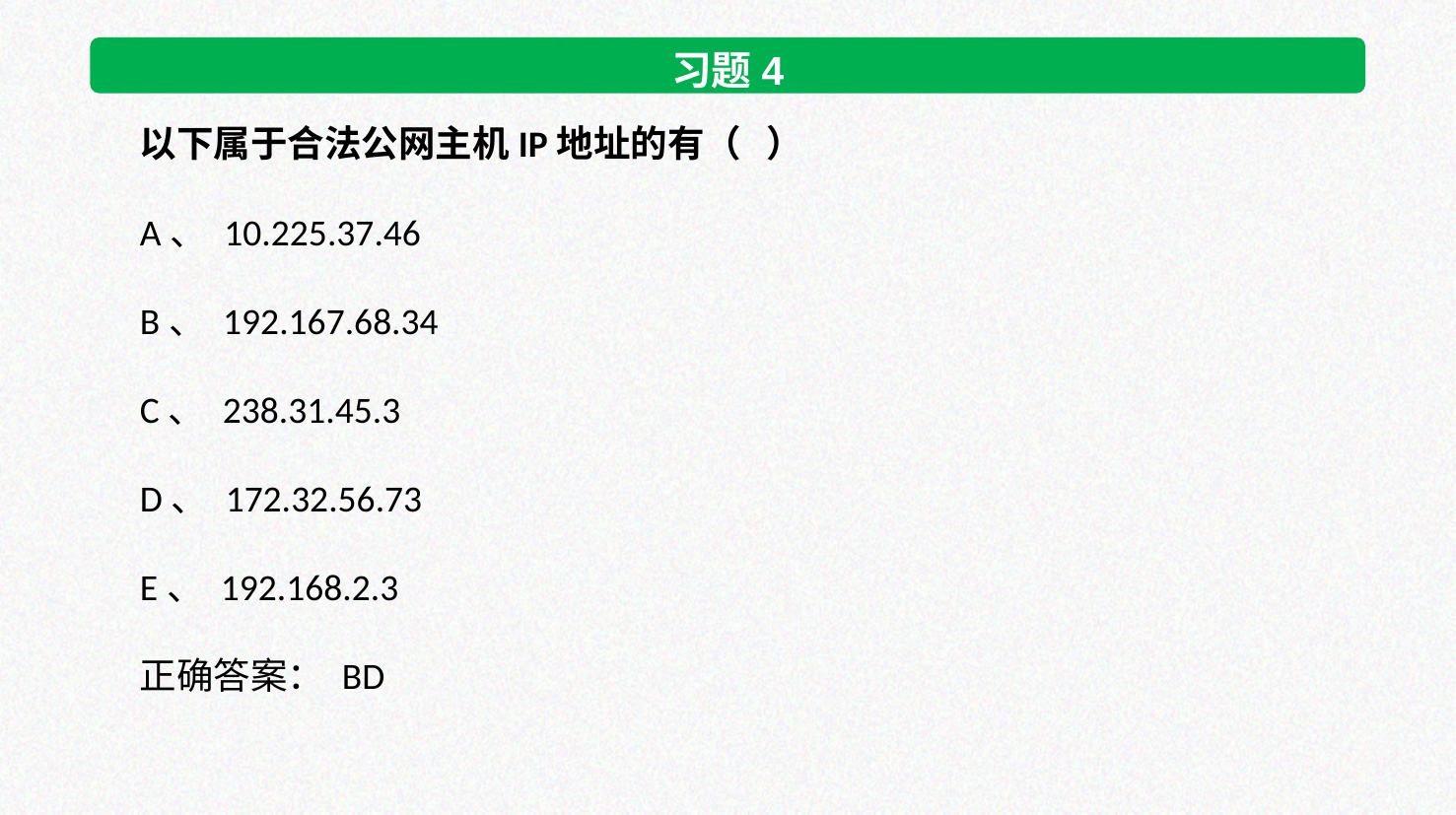

习题4
以下属于合法公网主机IP地址的有（   ）

A、 10.225.37.46

B、 192.167.68.34

C、 238.31.45.3

D、 172.32.56.73

E、 192.168.2.3

正确答案： BD